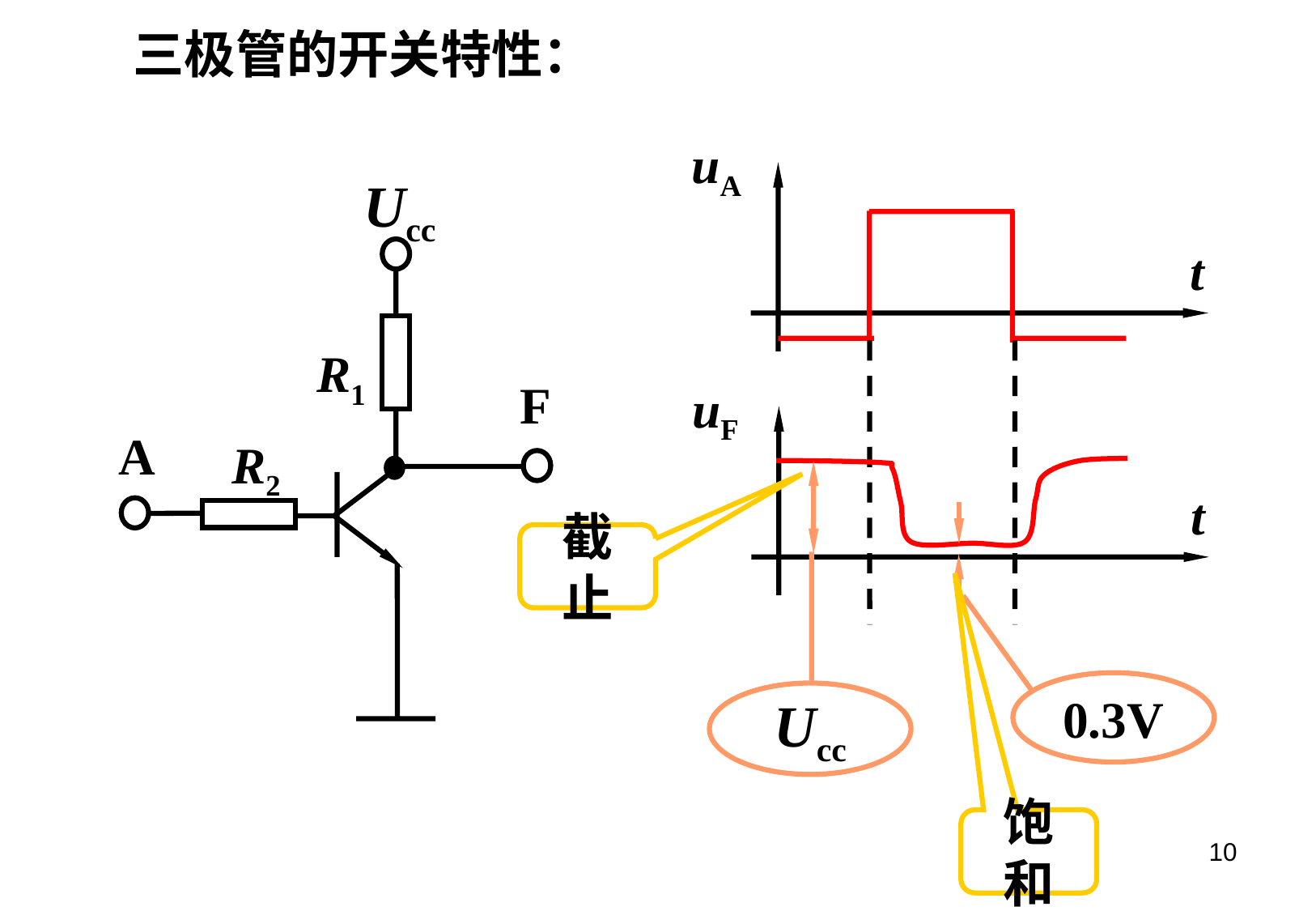

三极管的开关特性：
uA

t

    Ucc

R1
F

A
R2

uF

t

Ucc

0.3V
截止
饱和
10